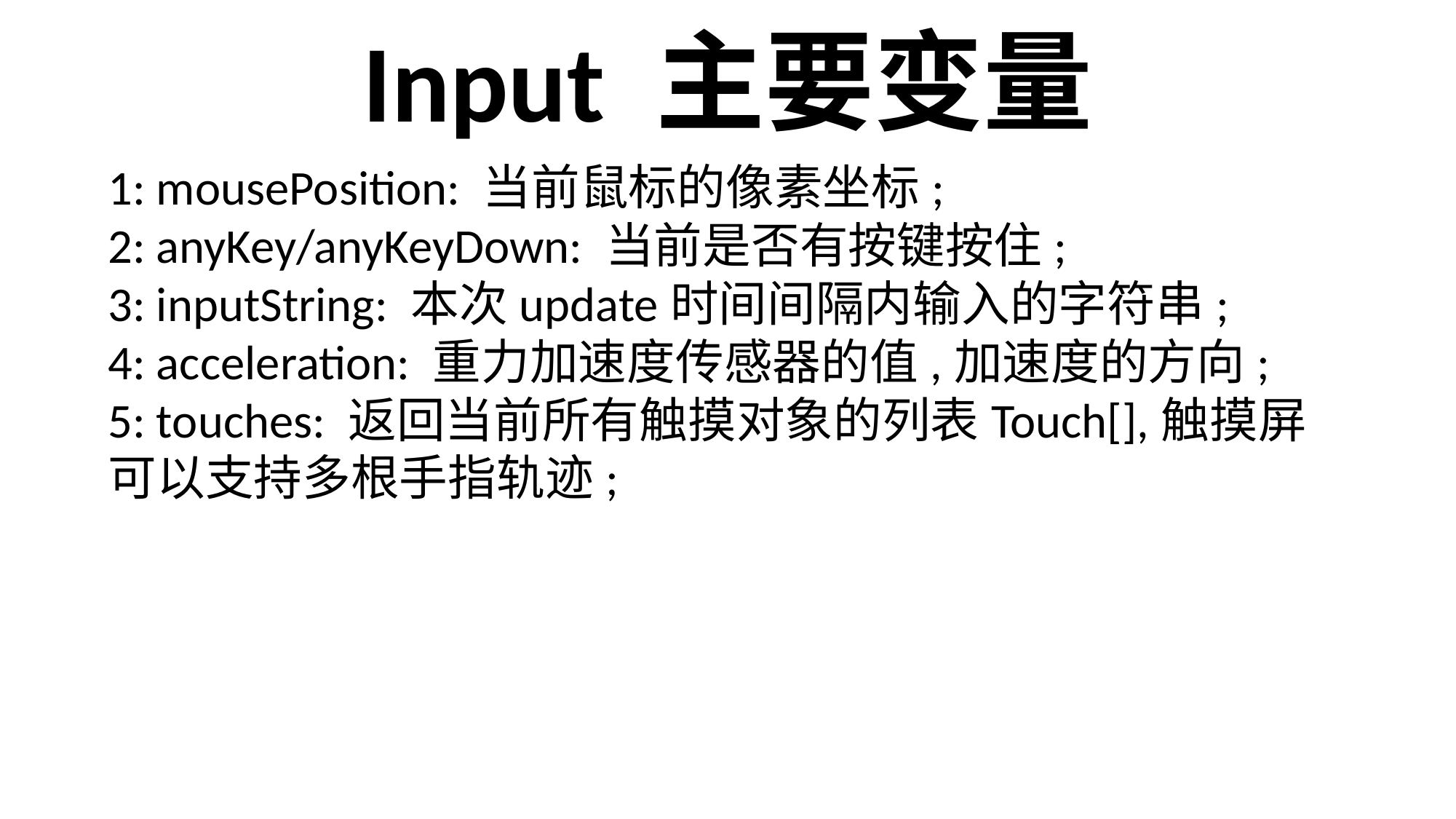

Input 主要变量
1: mousePosition: 当前鼠标的像素坐标;
2: anyKey/anyKeyDown: 当前是否有按键按住;
3: inputString: 本次update时间间隔内输入的字符串;
4: acceleration: 重力加速度传感器的值,加速度的方向;
5: touches: 返回当前所有触摸对象的列表Touch[],触摸屏可以支持多根手指轨迹;
1